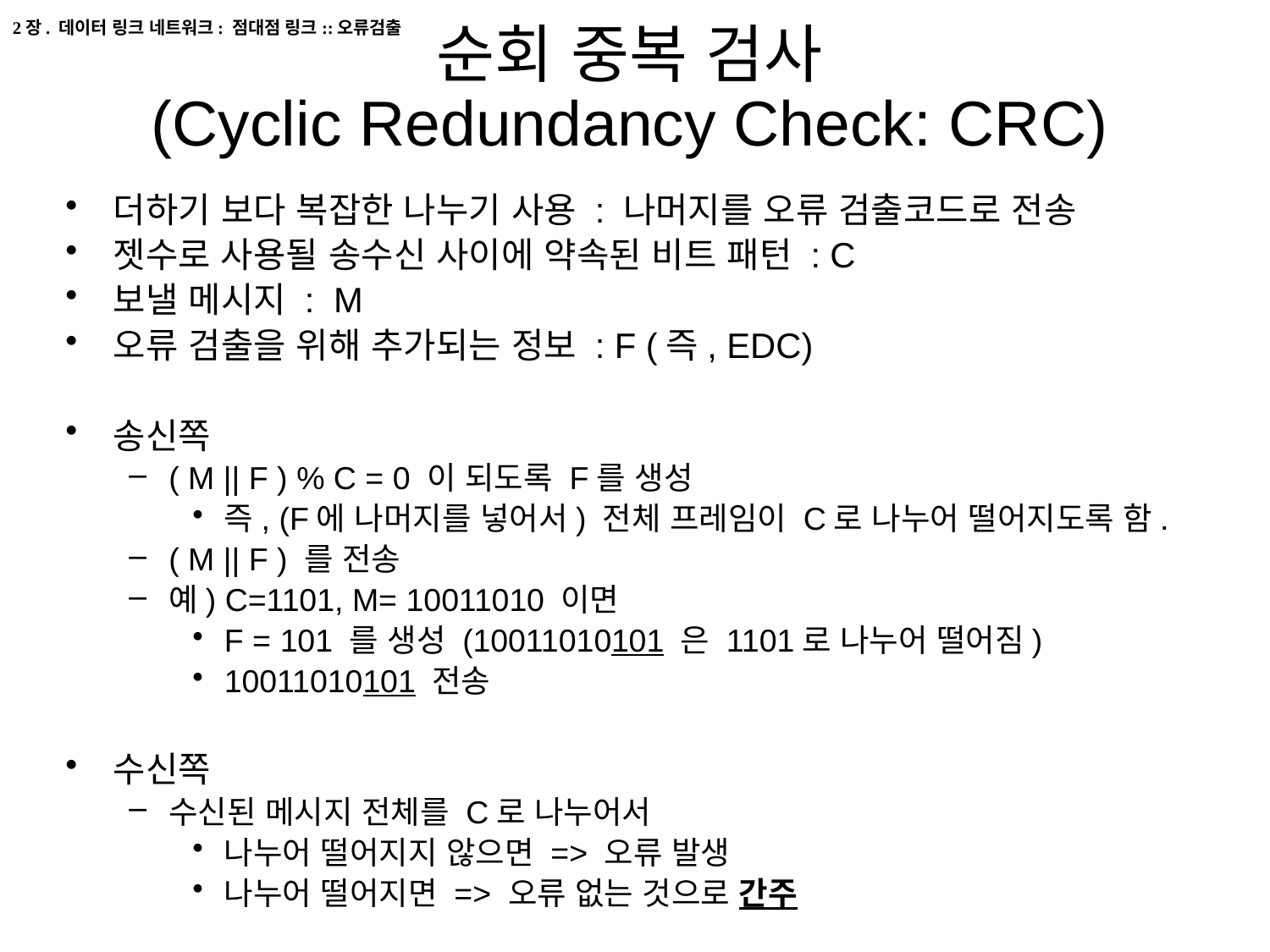

2장. 데이터 링크 네트워크: 점대점 링크::오류검출
# 순회 중복 검사 (Cyclic Redundancy Check: CRC)
더하기 보다 복잡한 나누기 사용 : 나머지를 오류 검출코드로 전송
젯수로 사용될 송수신 사이에 약속된 비트 패턴 : C
보낼 메시지 :  M
오류 검출을 위해 추가되는 정보 : F (즉, EDC)

송신쪽
( M || F ) % C = 0 이 되도록 F를 생성
즉, (F에 나머지를 넣어서) 전체 프레임이 C로 나누어 떨어지도록 함.
( M || F ) 를 전송
예) C=1101, M= 10011010 이면
F = 101 를 생성 (10011010101 은 1101로 나누어 떨어짐)
10011010101 전송

수신쪽
수신된 메시지 전체를 C로 나누어서
나누어 떨어지지 않으면 => 오류 발생
나누어 떨어지면 => 오류 없는 것으로 간주